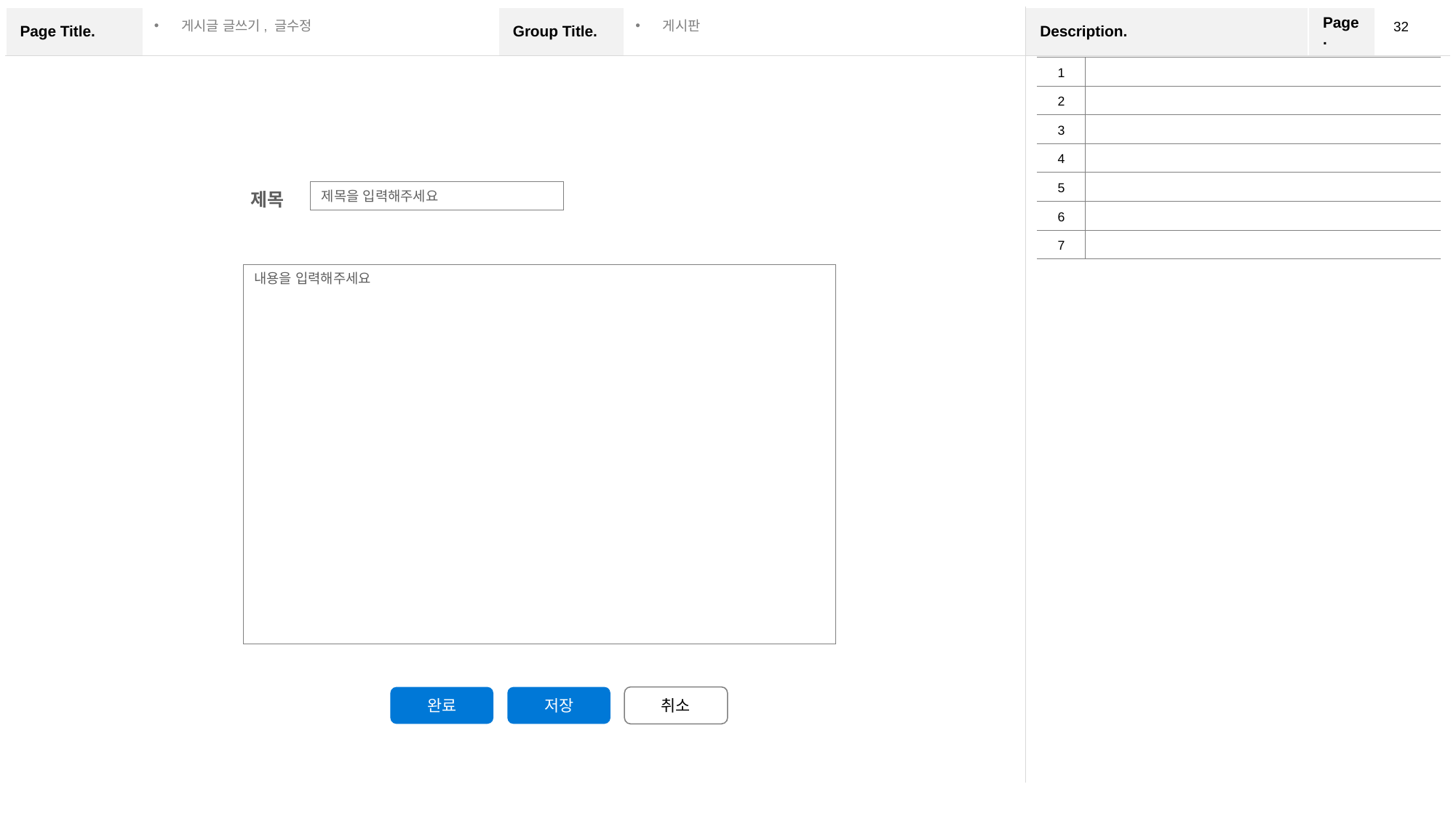

32
게시글 글쓰기, 글수정
게시판
| 1 |  |
| --- | --- |
| 2 |  |
| 3 |  |
| 4 |  |
| 5 |  |
| 6 |  |
| 7 |  |
커뮤니티
제목을 입력해주세요
제목
내용을 입력해주세요
완료
저장
취소